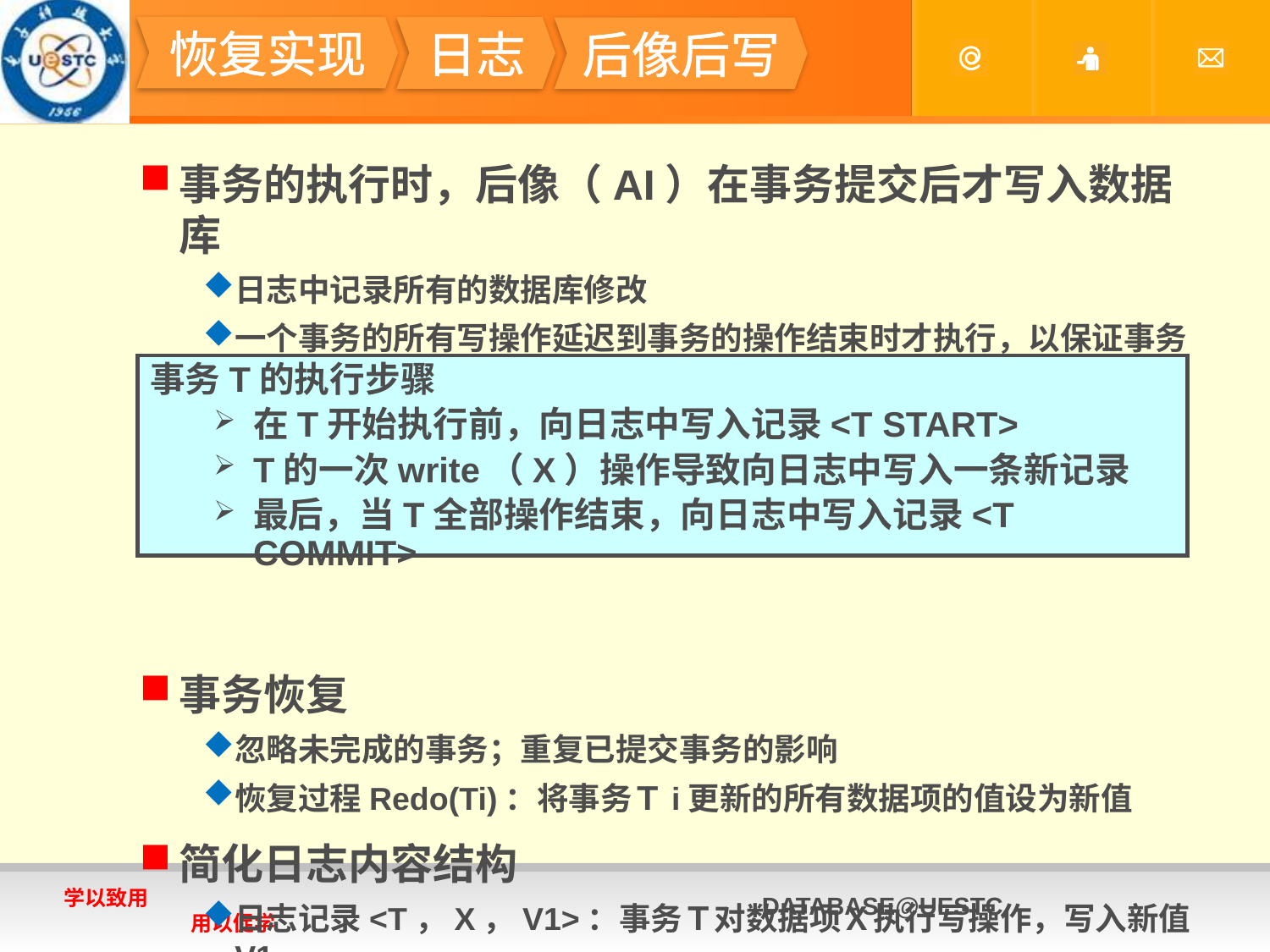

#
恢复实现
日志
后像后写
事务的执行时，后像（AI）在事务提交后才写入数据库
日志中记录所有的数据库修改
一个事务的所有写操作延迟到事务的操作结束时才执行，以保证事务的原子性。

事务恢复
忽略未完成的事务；重复已提交事务的影响
恢复过程Redo(Ti)：将事务Ｔi更新的所有数据项的值设为新值
简化日志内容结构
日志记录<T，X，V1>：事务Ｔ对数据项Ｘ执行写操作，写入新值V1
事务T的执行步骤
在T开始执行前，向日志中写入记录<T START>
T的一次write（X）操作导致向日志中写入一条新记录
最后，当T全部操作结束，向日志中写入记录<T COMMIT>